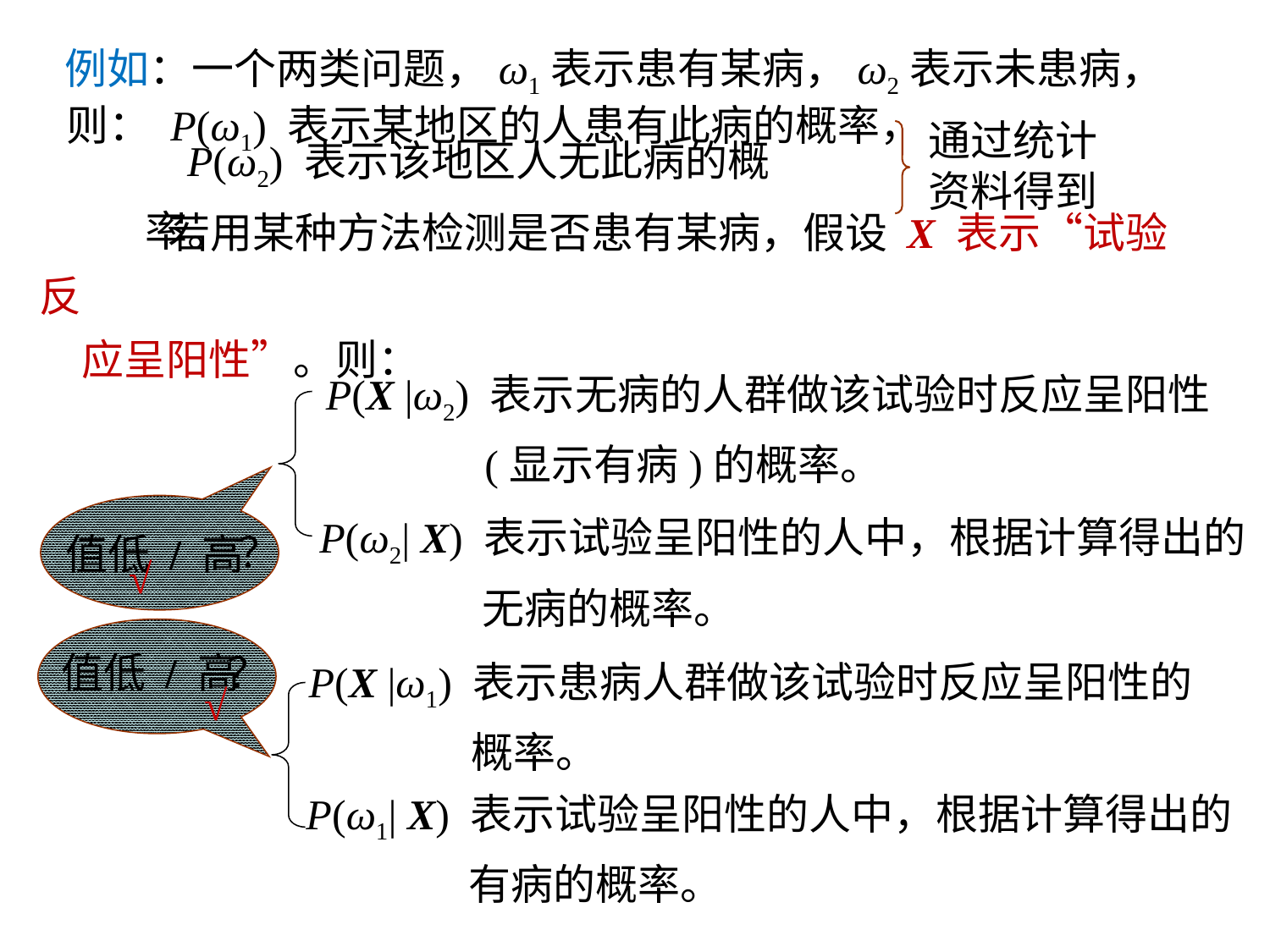

例如：一个两类问题，ω1表示患有某病，ω2表示未患病，
则： P(ω1) 表示某地区的人患有此病的概率，
通过统计
资料得到

P(ω2) 表示该地区人无此病的概率。
        若用某种方法检测是否患有某病，假设 X 表示“试验反
应呈阳性”。则：
P(X |ω2) 表示无病的人群做该试验时反应呈阳性
               (显示有病)的概率。

P(ω2| X) 表示试验呈阳性的人中，根据计算得出的
                无病的概率。

值低 / 高
？
√

值低 / 高
？
P(X |ω1) 表示患病人群做该试验时反应呈阳性的
                概率。
√

P(ω1| X) 表示试验呈阳性的人中，根据计算得出的
                有病的概率。